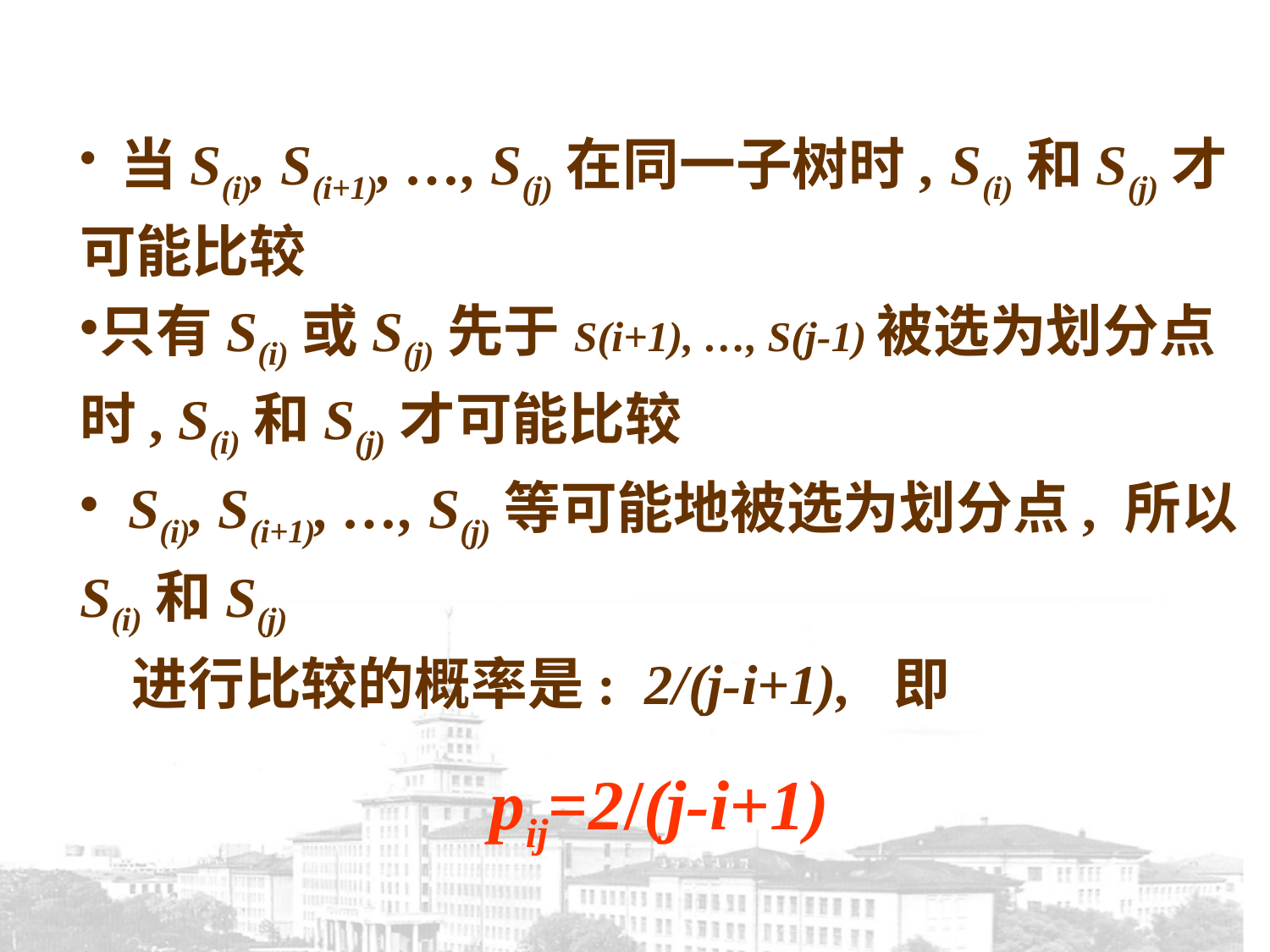

当S(i), S(i+1), …, S(j)在同一子树时, S(i)和S(j)才可能比较
只有S(i)或S(j)先于S(i+1), …, S(j-1)被选为划分点时, S(i)和S(j)才可能比较
  S(i), S(i+1), …, S(j)等可能地被选为划分点, 所以S(i)和S(j)
   进行比较的概率是:  2/(j-i+1),  即

pij=2/(j-i+1)